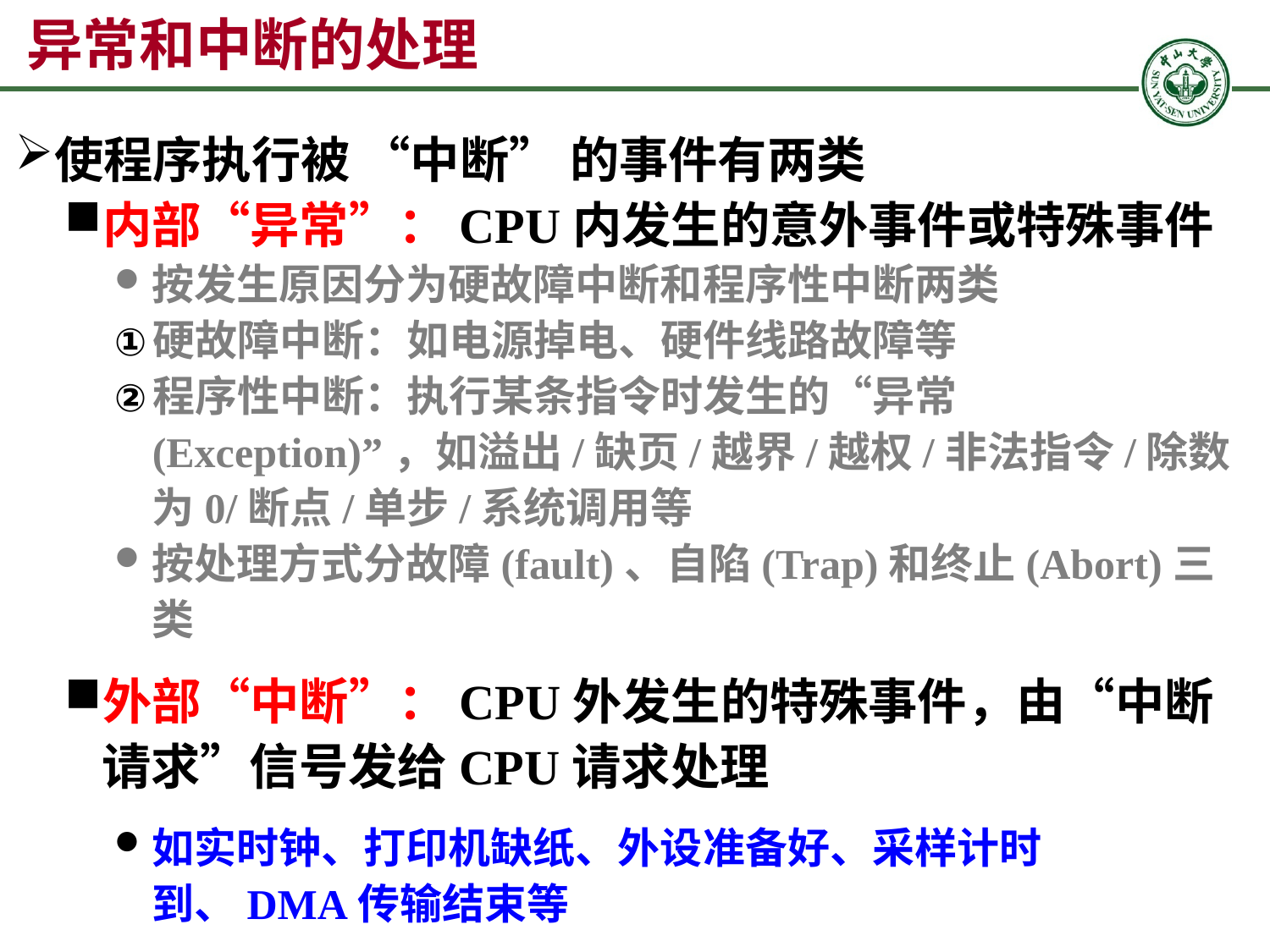

# 异常和中断的处理
使程序执行被 “中断” 的事件有两类
内部“异常”：CPU内发生的意外事件或特殊事件
按发生原因分为硬故障中断和程序性中断两类
硬故障中断：如电源掉电、硬件线路故障等
程序性中断：执行某条指令时发生的“异常(Exception)”，如溢出/缺页/越界/越权/非法指令/除数为0/断点/单步/系统调用等
按处理方式分故障(fault)、自陷(Trap)和终止(Abort)三类
外部“中断”：CPU外发生的特殊事件，由“中断请求”信号发给CPU请求处理
如实时钟、打印机缺纸、外设准备好、采样计时到、DMA传输结束等